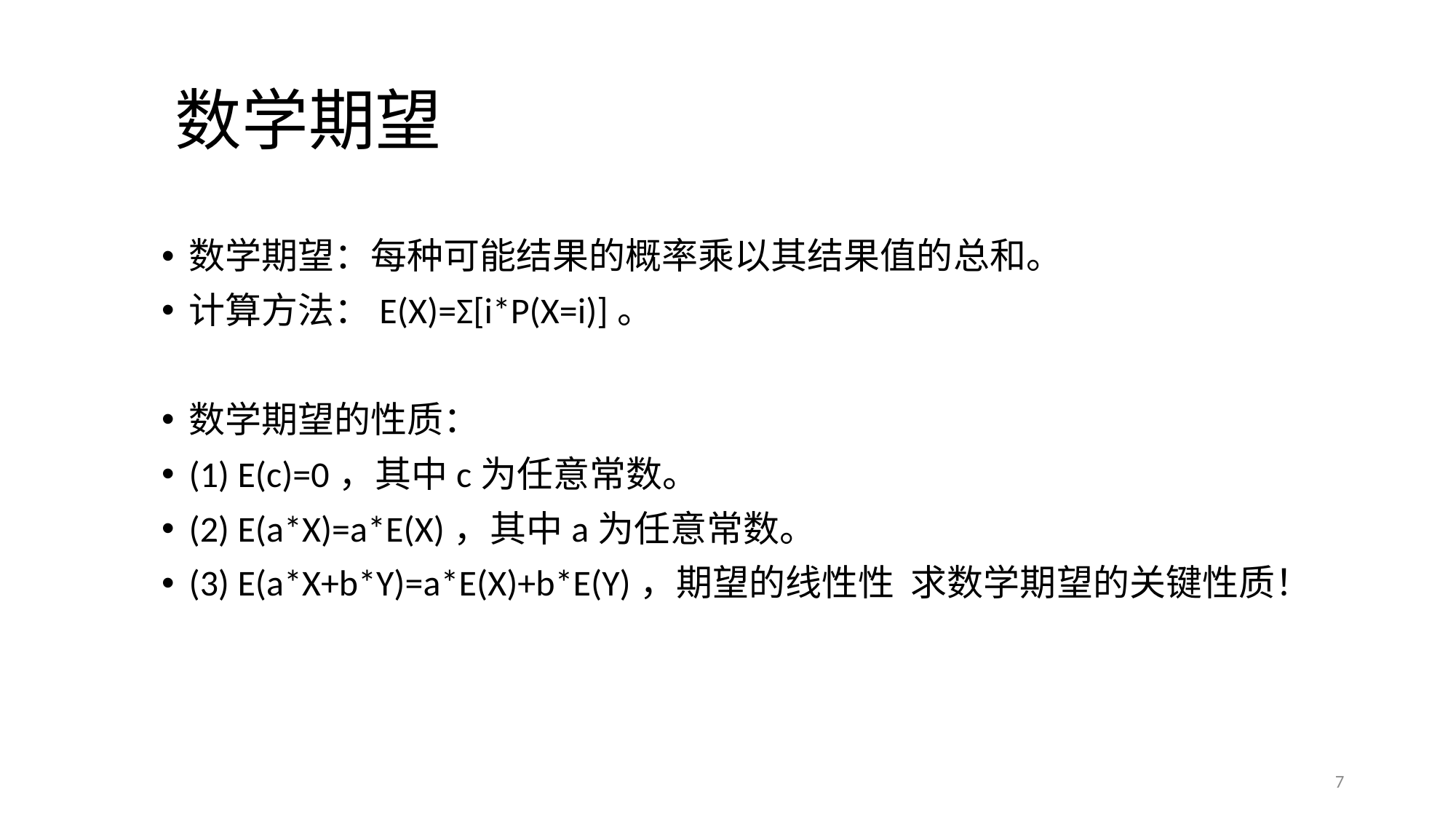

# 数学期望
数学期望：每种可能结果的概率乘以其结果值的总和。
计算方法：E(X)=Σ[i*P(X=i)]。

数学期望的性质：
(1) E(c)=0，其中c为任意常数。
(2) E(a*X)=a*E(X)，其中a为任意常数。
(3) E(a*X+b*Y)=a*E(X)+b*E(Y)，期望的线性性  求数学期望的关键性质！
7